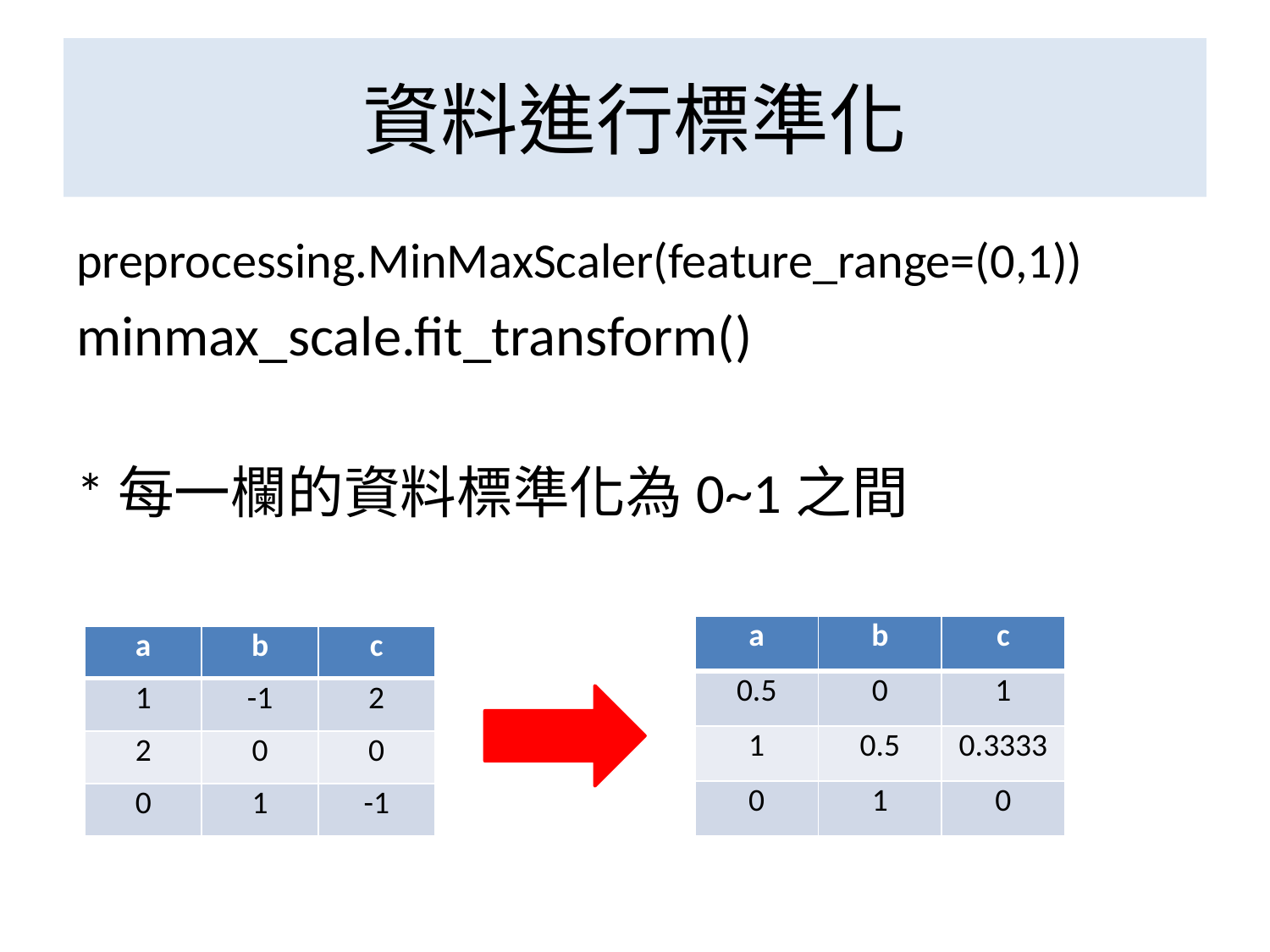

# 資料進行標準化
preprocessing.MinMaxScaler(feature_range=(0,1))
minmax_scale.fit_transform()

*每一欄的資料標準化為0~1之間

| a | b | c |
| --- | --- | --- |
| 0.5 | 0 | 1 |
| 1 | 0.5 | 0.3333 |
| 0 | 1 | 0 |
| a | b | c |
| --- | --- | --- |
| 1 | -1 | 2 |
| 2 | 0 | 0 |
| 0 | 1 | -1 |